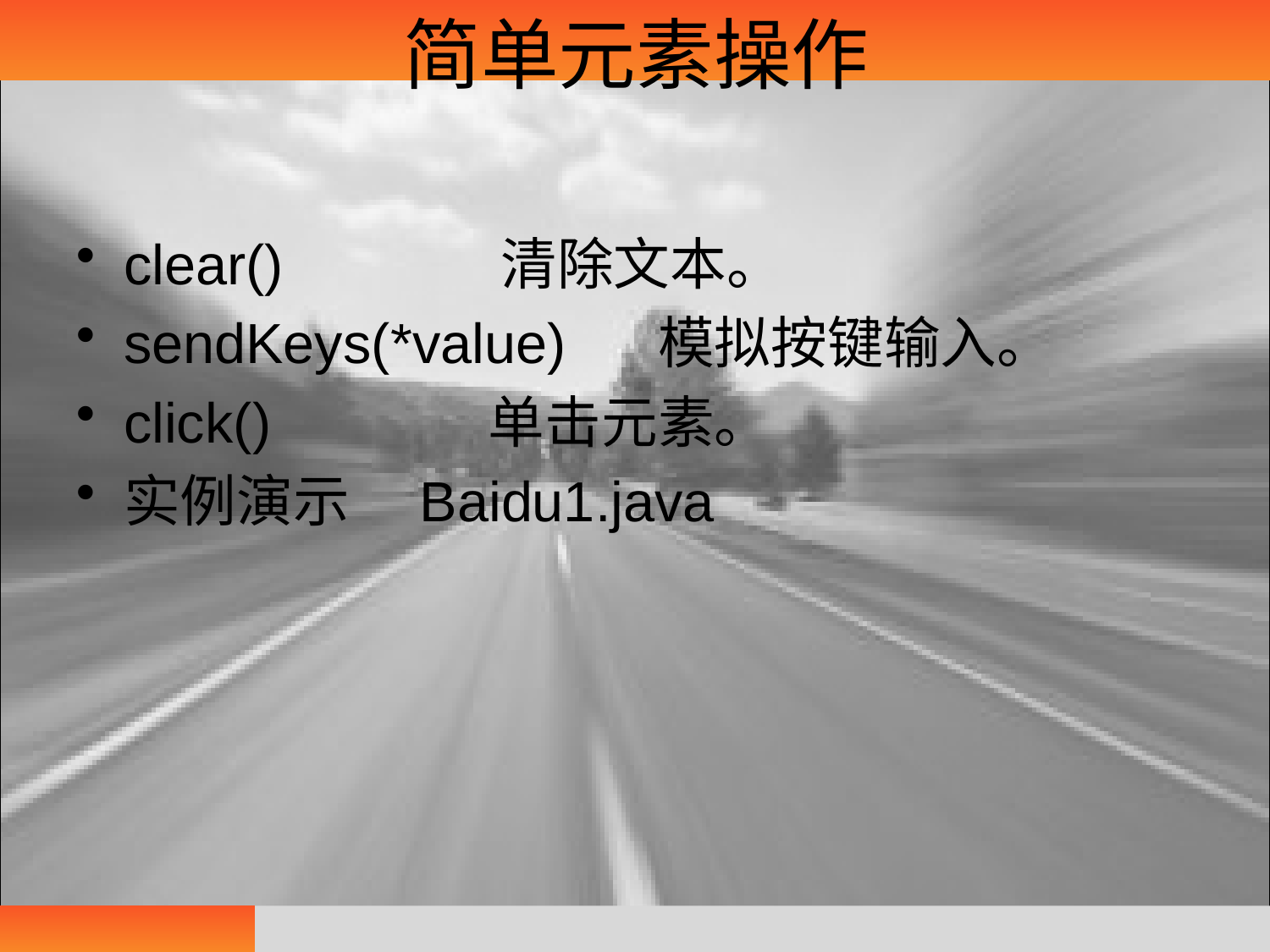

# 简单元素操作
clear()             清除文本。
sendKeys(*value)     模拟按键输入。
click()             单击元素。
实例演示　Baidu1.java